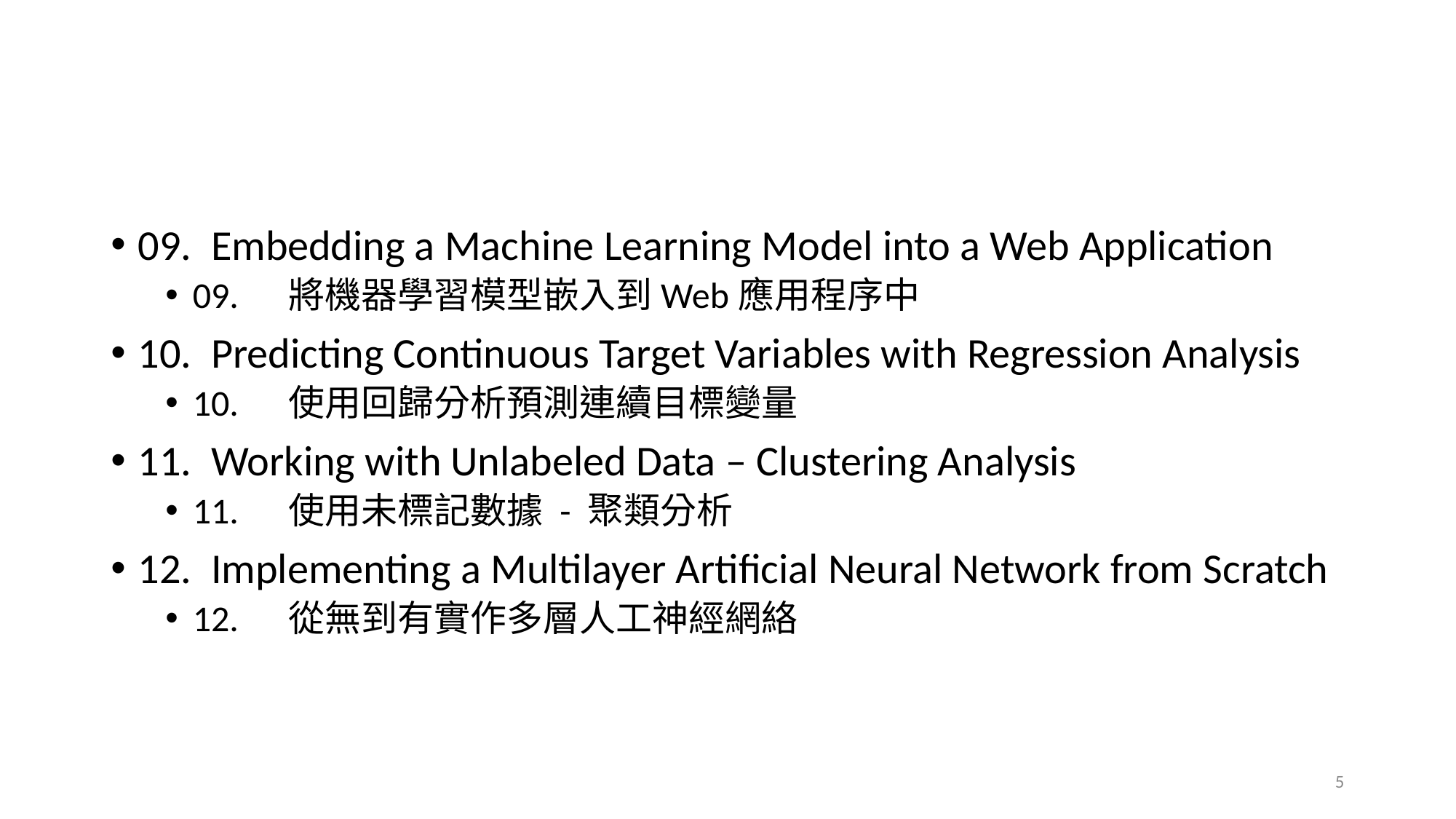

#
09.  Embedding a Machine Learning Model into a Web Application
09.     將機器學習模型嵌入到Web應用程序中
10.  Predicting Continuous Target Variables with Regression Analysis
10.     使用回歸分析預測連續目標變量
11.  Working with Unlabeled Data – Clustering Analysis
11.     使用未標記數據 - 聚類分析
12.  Implementing a Multilayer Artificial Neural Network from Scratch
12.     從無到有實作多層人工神經網絡
5